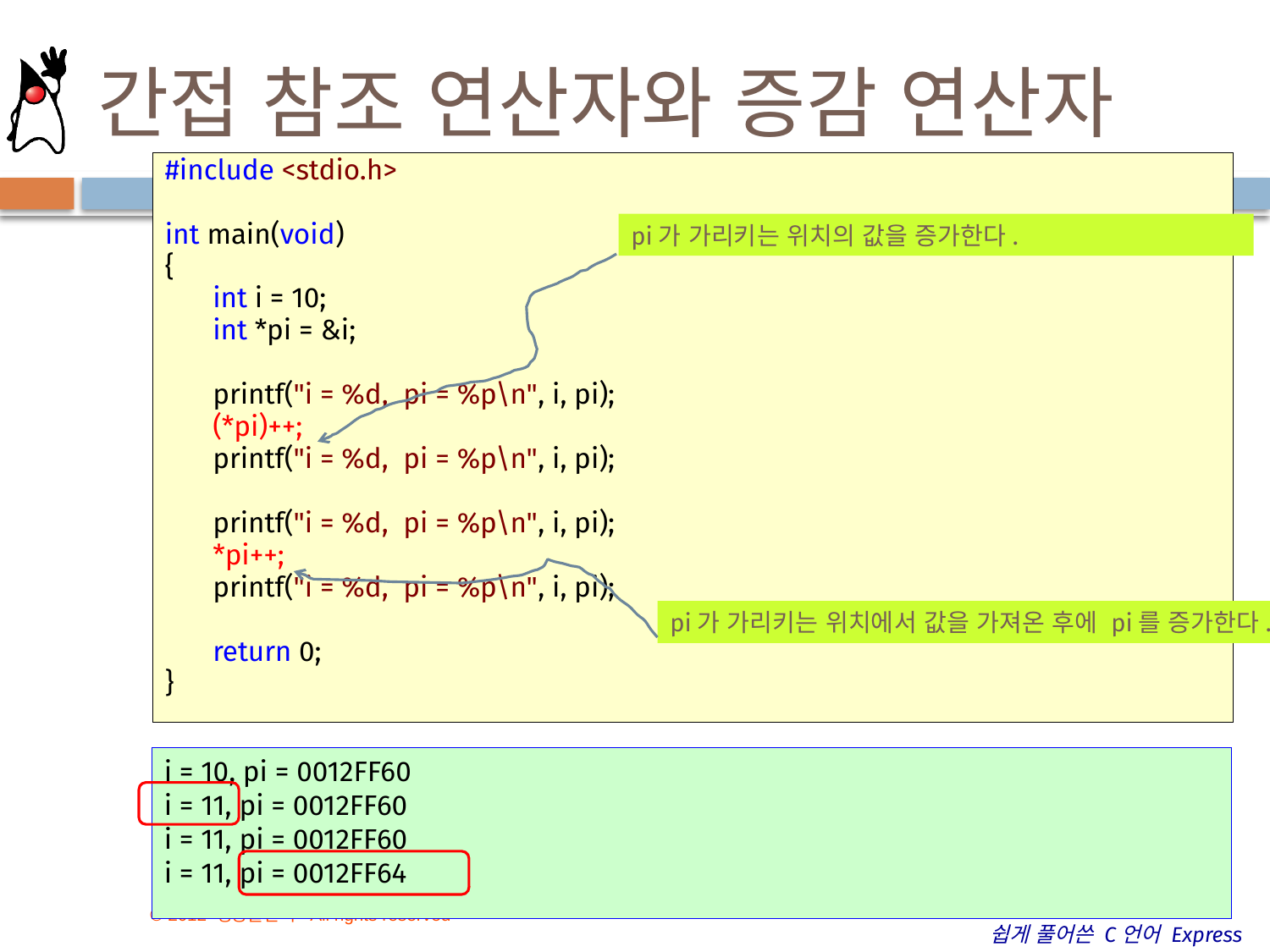

# 간접 참조 연산자와 증감 연산자
#include <stdio.h>

int main(void)
{
	int i = 10;
	int *pi = &i;

	printf("i = %d,  pi = %p\n", i, pi);
	(*pi)++;
	printf("i = %d,  pi = %p\n", i, pi);

	printf("i = %d,  pi = %p\n", i, pi);
	*pi++;
	printf("i = %d,  pi = %p\n", i, pi);

	return 0;
}
pi가 가리키는 위치의 값을 증가한다.

pi가 가리키는 위치에서 값을 가져온 후에 pi를 증가한다.
i = 10, pi = 0012FF60
i = 11, pi = 0012FF60
i = 11, pi = 0012FF60
i = 11, pi = 0012FF64